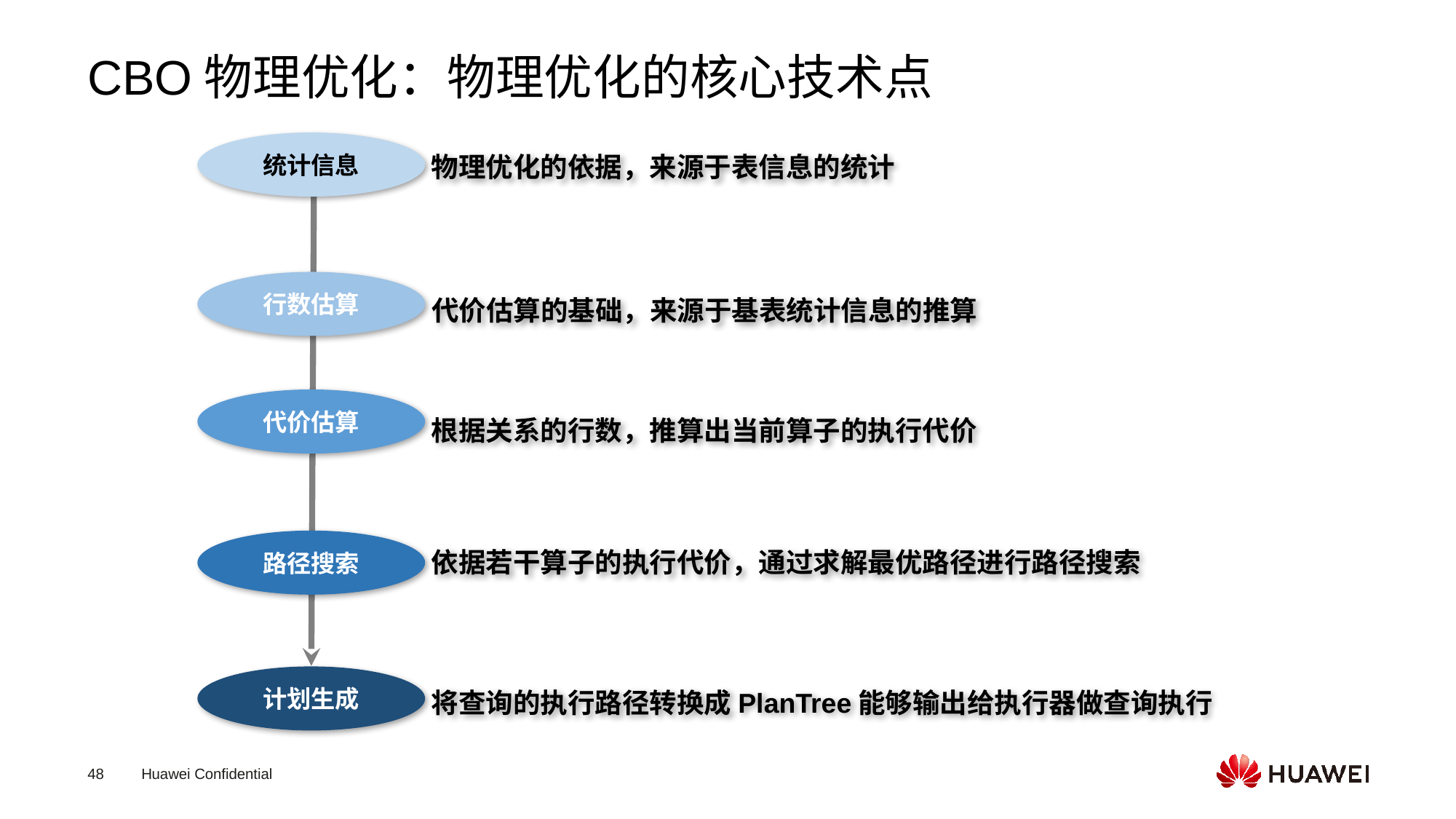

# CBO物理优化：物理优化的核心技术点
统计信息
物理优化的依据，来源于表信息的统计
行数估算
代价估算的基础，来源于基表统计信息的推算
代价估算
根据关系的行数，推算出当前算子的执行代价
路径搜索
依据若干算子的执行代价，通过求解最优路径进行路径搜索
计划生成
将查询的执行路径转换成PlanTree能够输出给执行器做查询执行